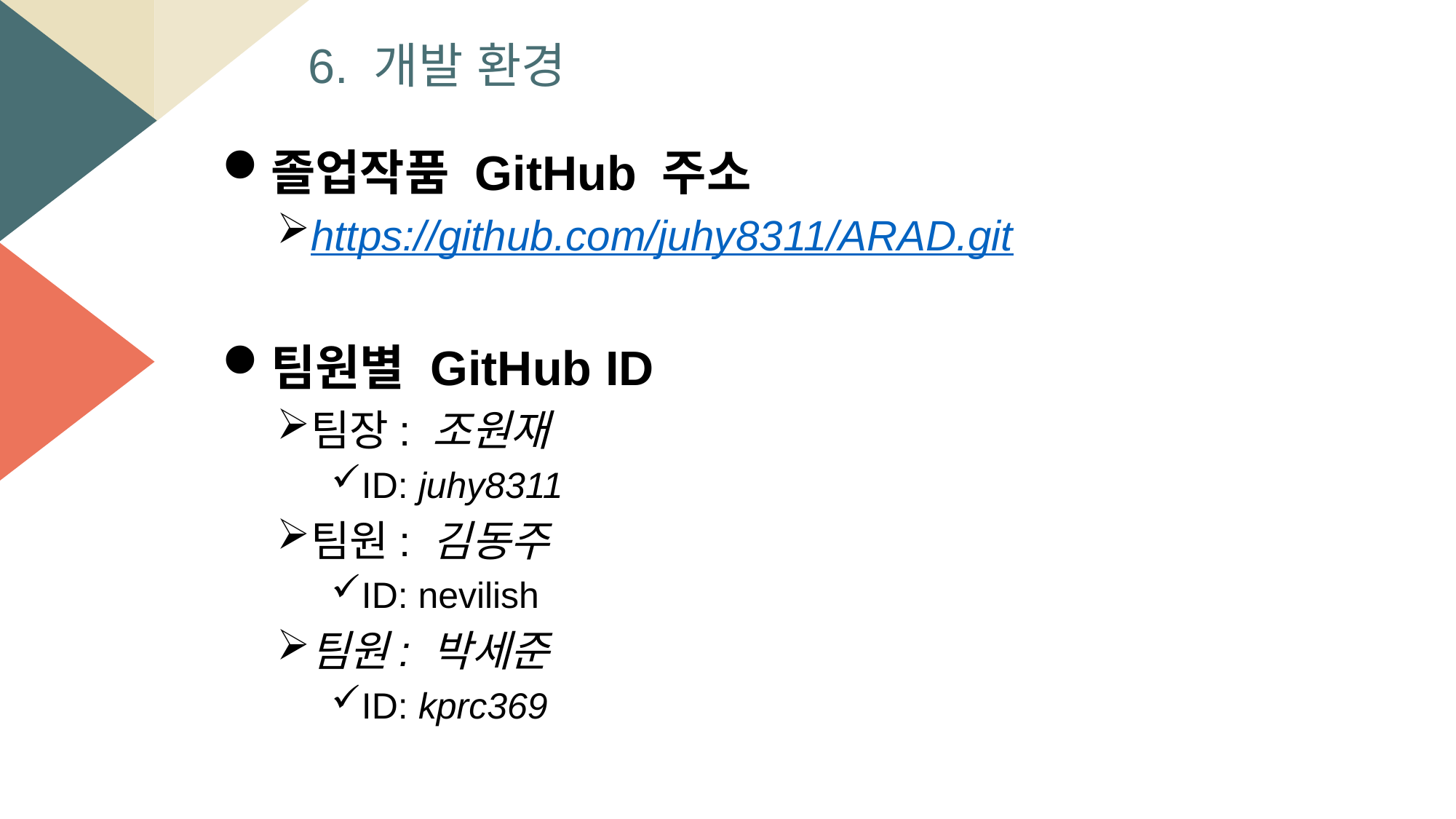

6. 개발 환경
졸업작품 GitHub 주소
https://github.com/juhy8311/ARAD.git

팀원별 GitHub ID
팀장: 조원재
ID: juhy8311
팀원: 김동주
ID: nevilish
팀원: 박세준
ID: kprc369